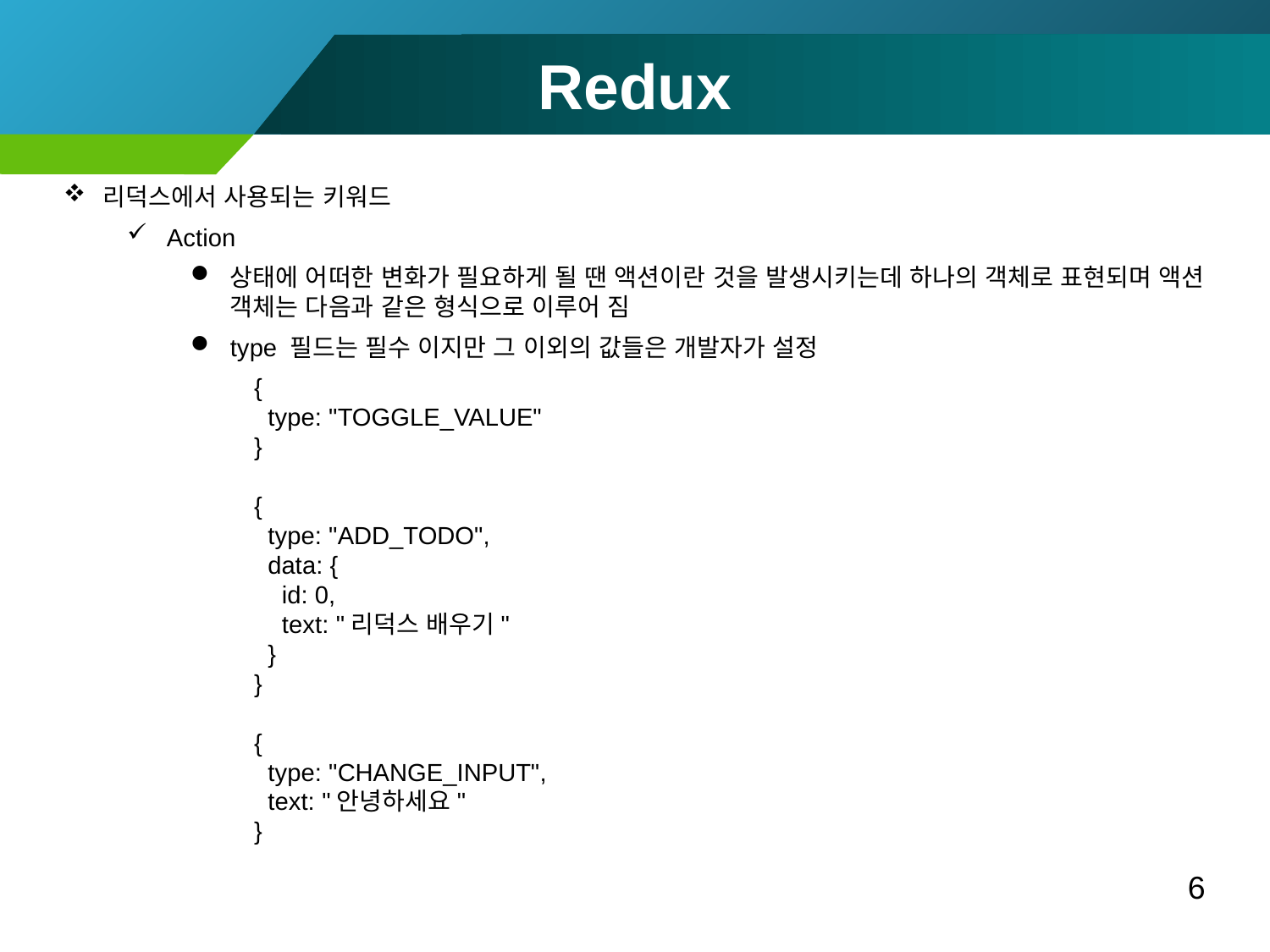

Redux
리덕스에서 사용되는 키워드
Action
상태에 어떠한 변화가 필요하게 될 땐 액션이란 것을 발생시키는데 하나의 객체로 표현되며 액션 객체는 다음과 같은 형식으로 이루어 짐
type 필드는 필수 이지만 그 이외의 값들은 개발자가 설정
{
  type: "TOGGLE_VALUE"
}

{
  type: "ADD_TODO",
  data: {
    id: 0,
    text: "리덕스 배우기"
  }
}

{
  type: "CHANGE_INPUT",
  text: "안녕하세요"
}
6